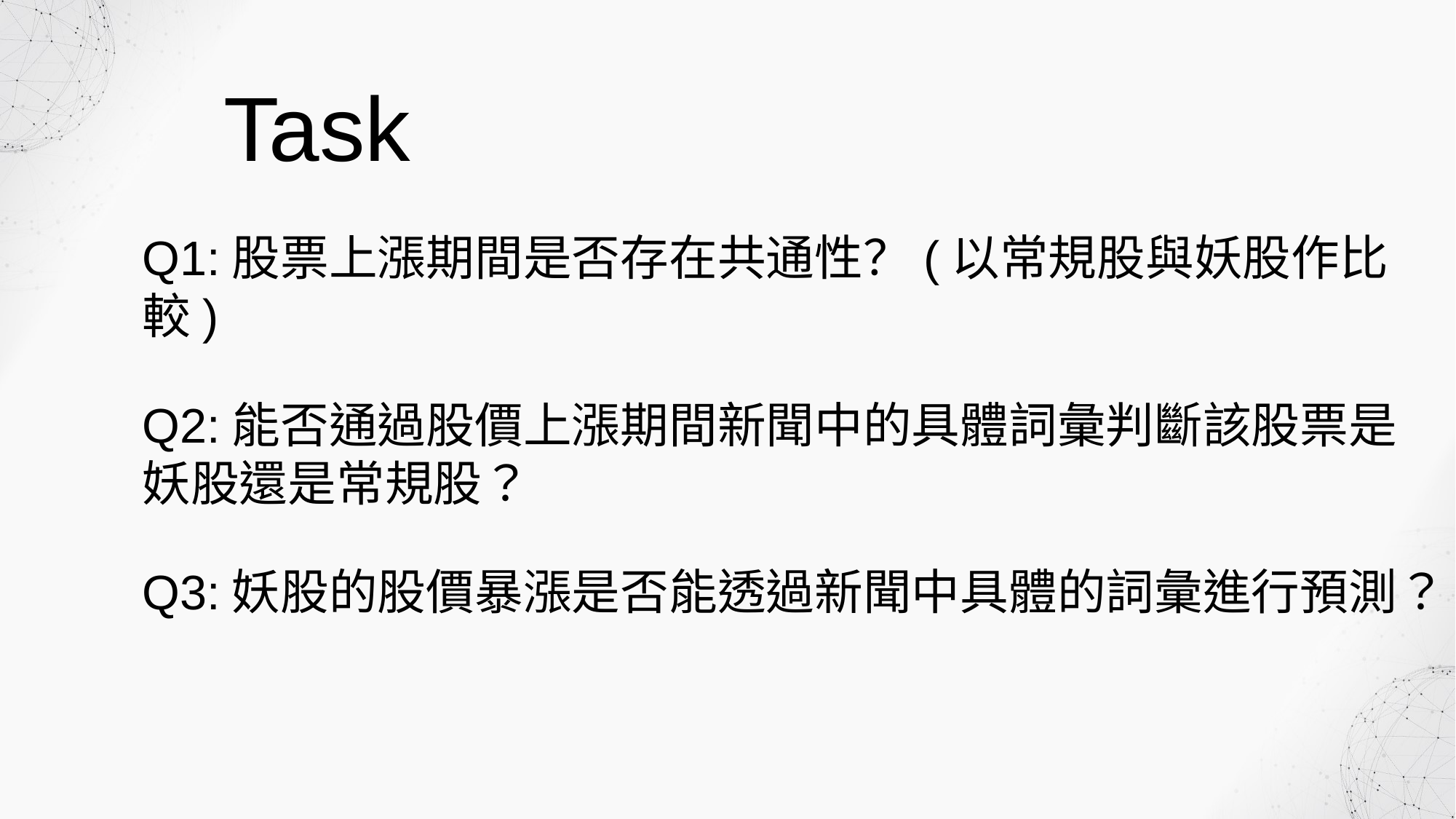

Task
Q1:股票上漲期間是否存在共通性？(以常規股與妖股作比較)

Q2:能否通過股價上漲期間新聞中的具體詞彙判斷該股票是妖股還是常規股？

Q3:妖股的股價暴漲是否能透過新聞中具體的詞彙進行預測？